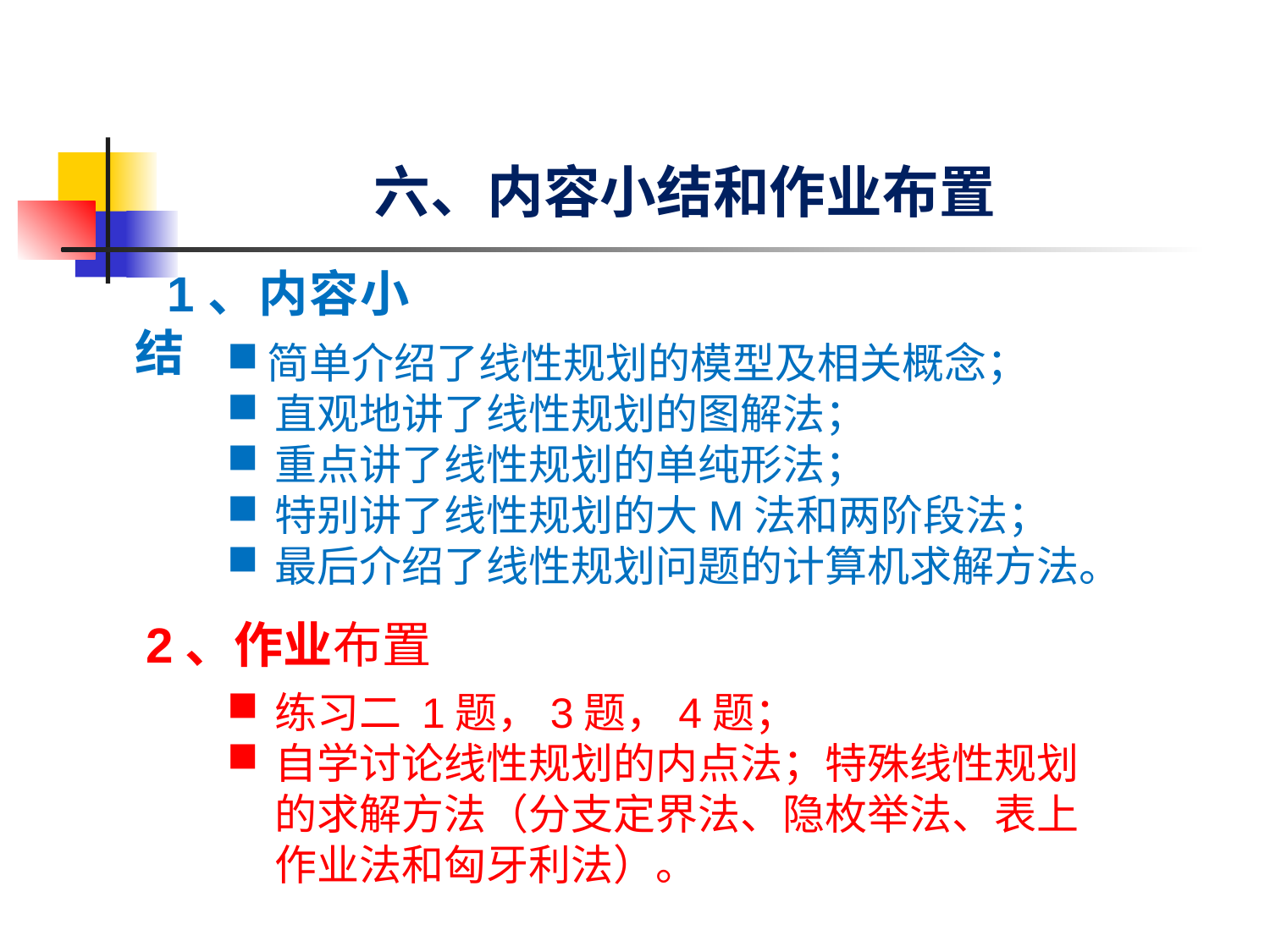

# 六、内容小结和作业布置
1、内容小结
简单介绍了线性规划的模型及相关概念；
直观地讲了线性规划的图解法；
重点讲了线性规划的单纯形法；
特别讲了线性规划的大M法和两阶段法；
最后介绍了线性规划问题的计算机求解方法。

2、作业布置

练习二 1题，3题，4题；
自学讨论线性规划的内点法；特殊线性规划的求解方法（分支定界法、隐枚举法、表上作业法和匈牙利法）。